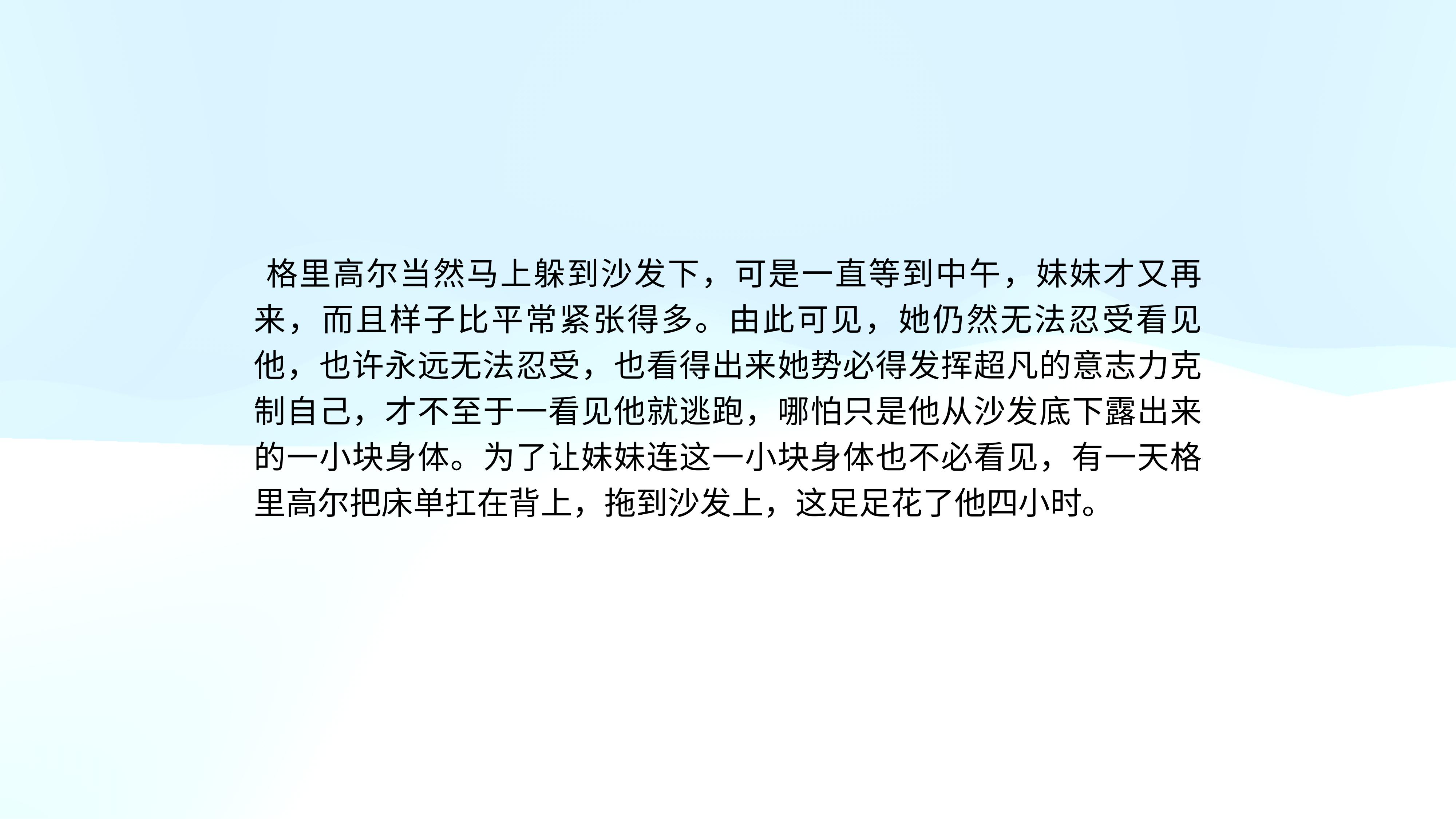

格里高尔当然马上躲到沙发下，可是一直等到中午，妹妹才又再来，而且样子比平常紧张得多。由此可见，她仍然无法忍受看见他，也许永远无法忍受，也看得出来她势必得发挥超凡的意志力克制自己，才不至于一看见他就逃跑，哪怕只是他从沙发底下露出来的一小块身体。为了让妹妹连这一小块身体也不必看见，有一天格里高尔把床单扛在背上，拖到沙发上，这足足花了他四小时。